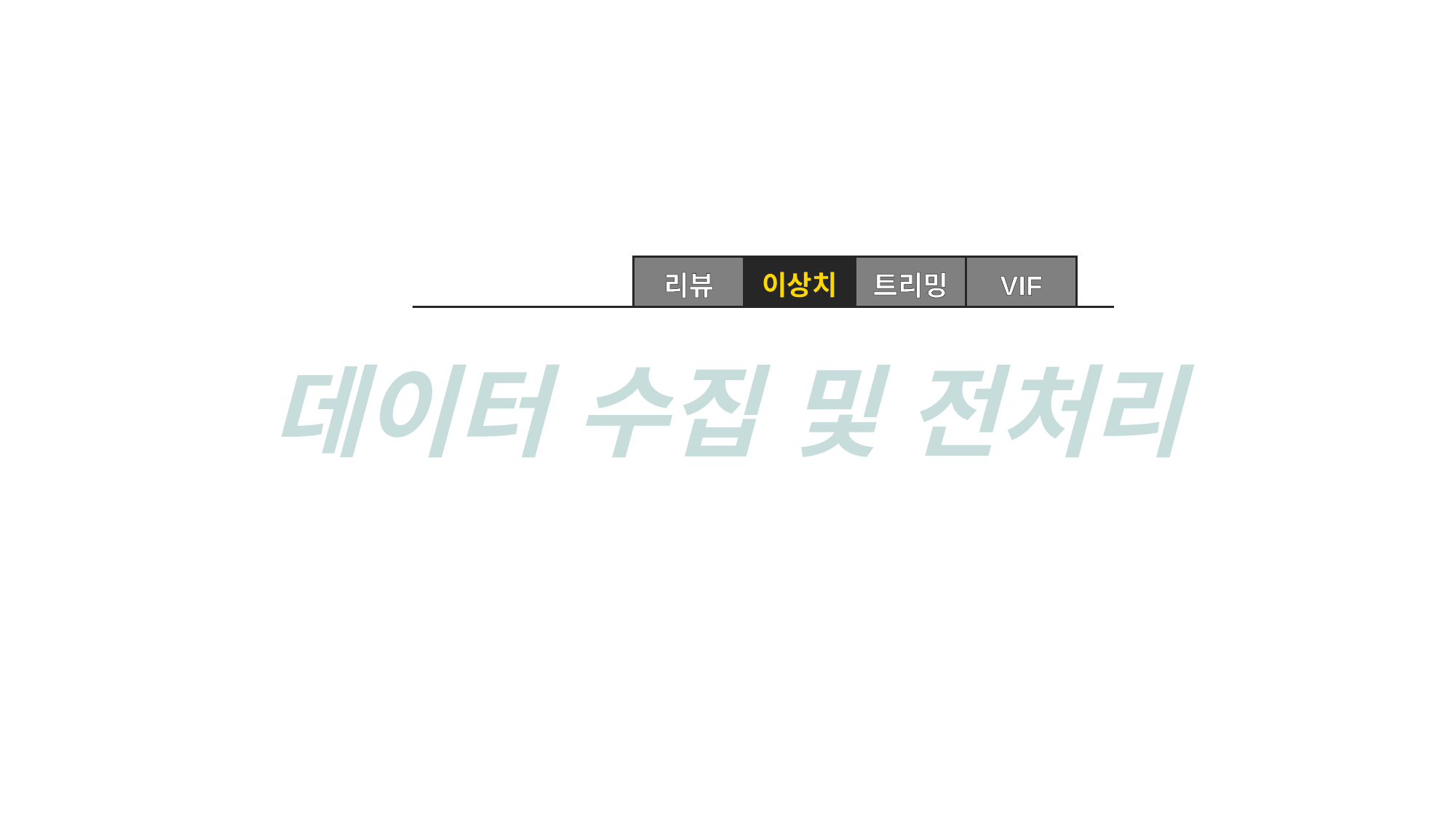

리뷰
이상치
트리밍
VIF
데이터 수집 및 전처리